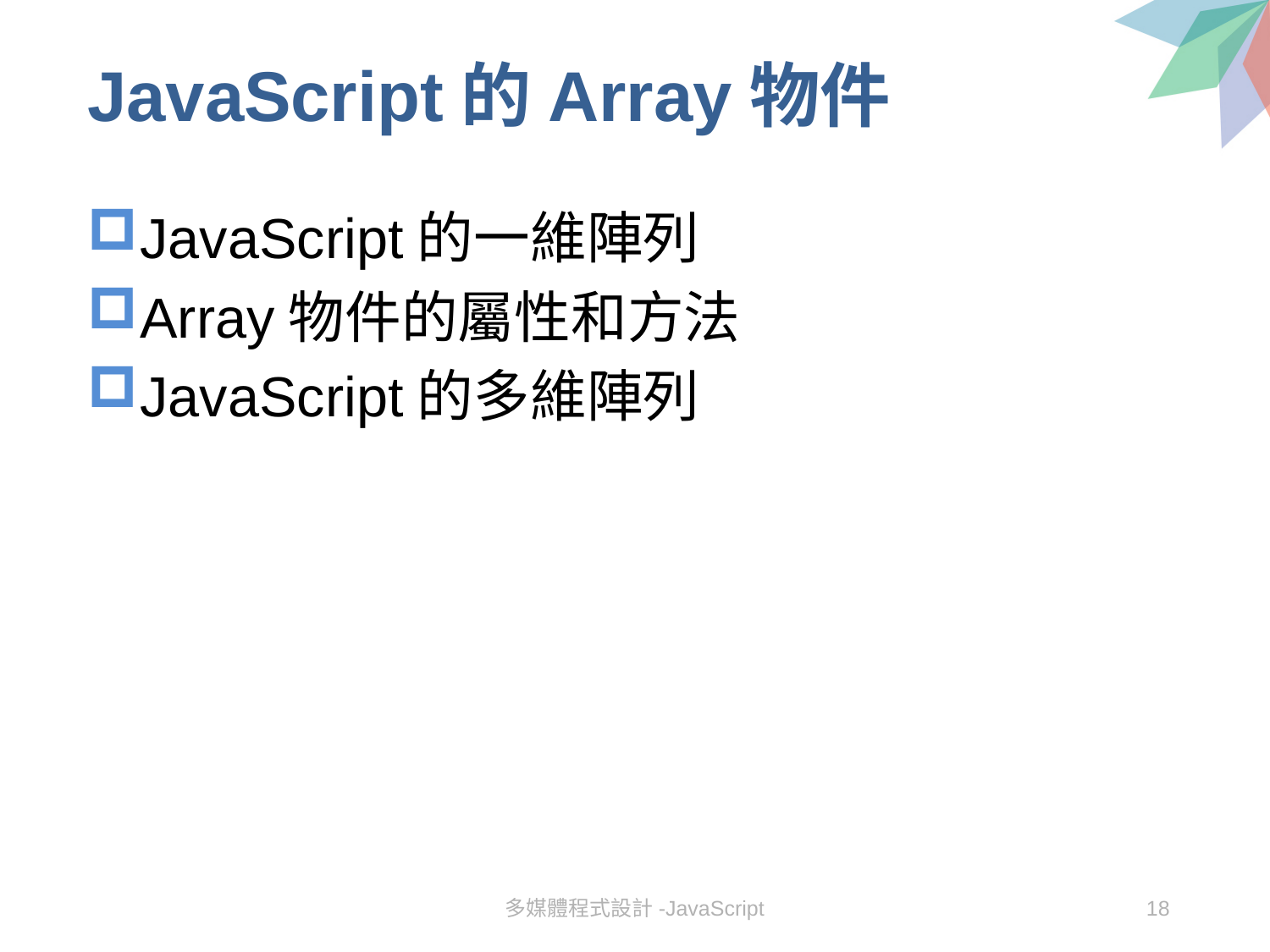

# JavaScript的Array物件
JavaScript的一維陣列
Array物件的屬性和方法
JavaScript的多維陣列
多媒體程式設計-JavaScript
18